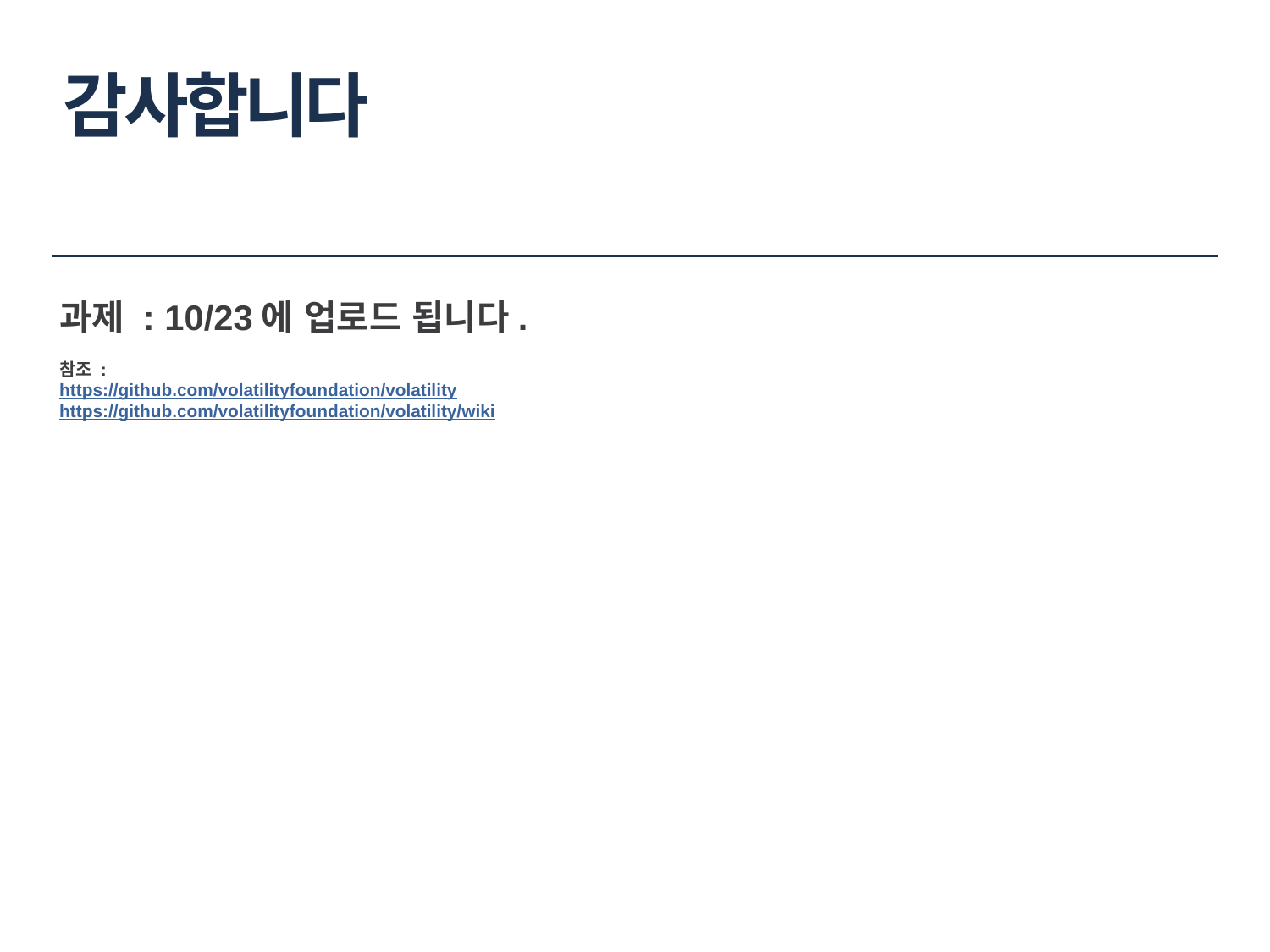

# 감사합니다
과제 : 10/23에 업로드 됩니다.

참조 :
https://github.com/volatilityfoundation/volatility
https://github.com/volatilityfoundation/volatility/wiki